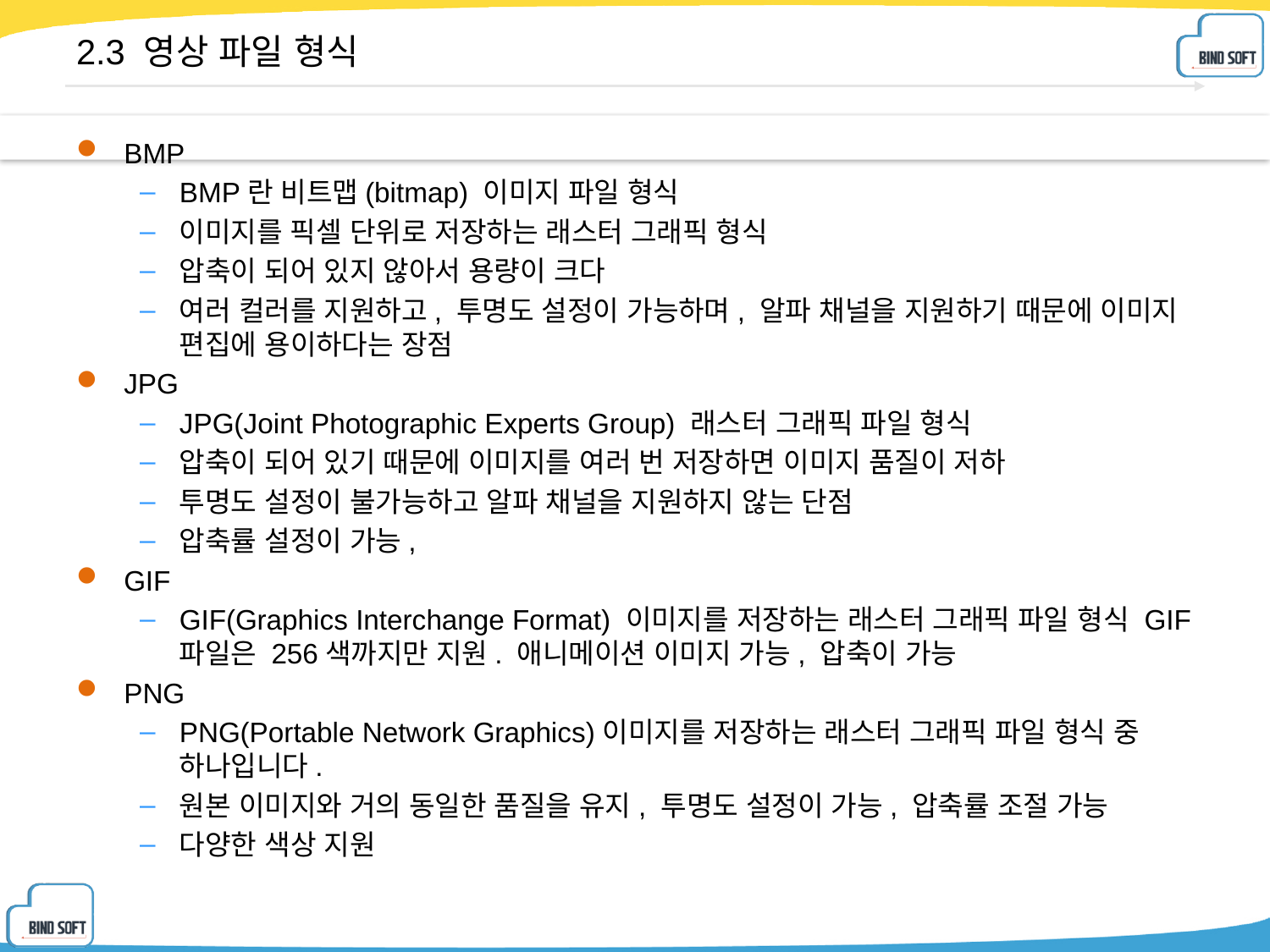

# 2.3 영상 파일 형식
BMP
BMP란 비트맵(bitmap) 이미지 파일 형식
이미지를 픽셀 단위로 저장하는 래스터 그래픽 형식
압축이 되어 있지 않아서 용량이 크다
여러 컬러를 지원하고, 투명도 설정이 가능하며, 알파 채널을 지원하기 때문에 이미지 편집에 용이하다는 장점
JPG
JPG(Joint Photographic Experts Group) 래스터 그래픽 파일 형식
압축이 되어 있기 때문에 이미지를 여러 번 저장하면 이미지 품질이 저하
투명도 설정이 불가능하고 알파 채널을 지원하지 않는 단점
압축률 설정이 가능,
GIF
GIF(Graphics Interchange Format) 이미지를 저장하는 래스터 그래픽 파일 형식 GIF 파일은 256색까지만 지원. 애니메이션 이미지 가능, 압축이 가능
PNG
PNG(Portable Network Graphics)이미지를 저장하는 래스터 그래픽 파일 형식 중 하나입니다.
원본 이미지와 거의 동일한 품질을 유지, 투명도 설정이 가능, 압축률 조절 가능
다양한 색상 지원